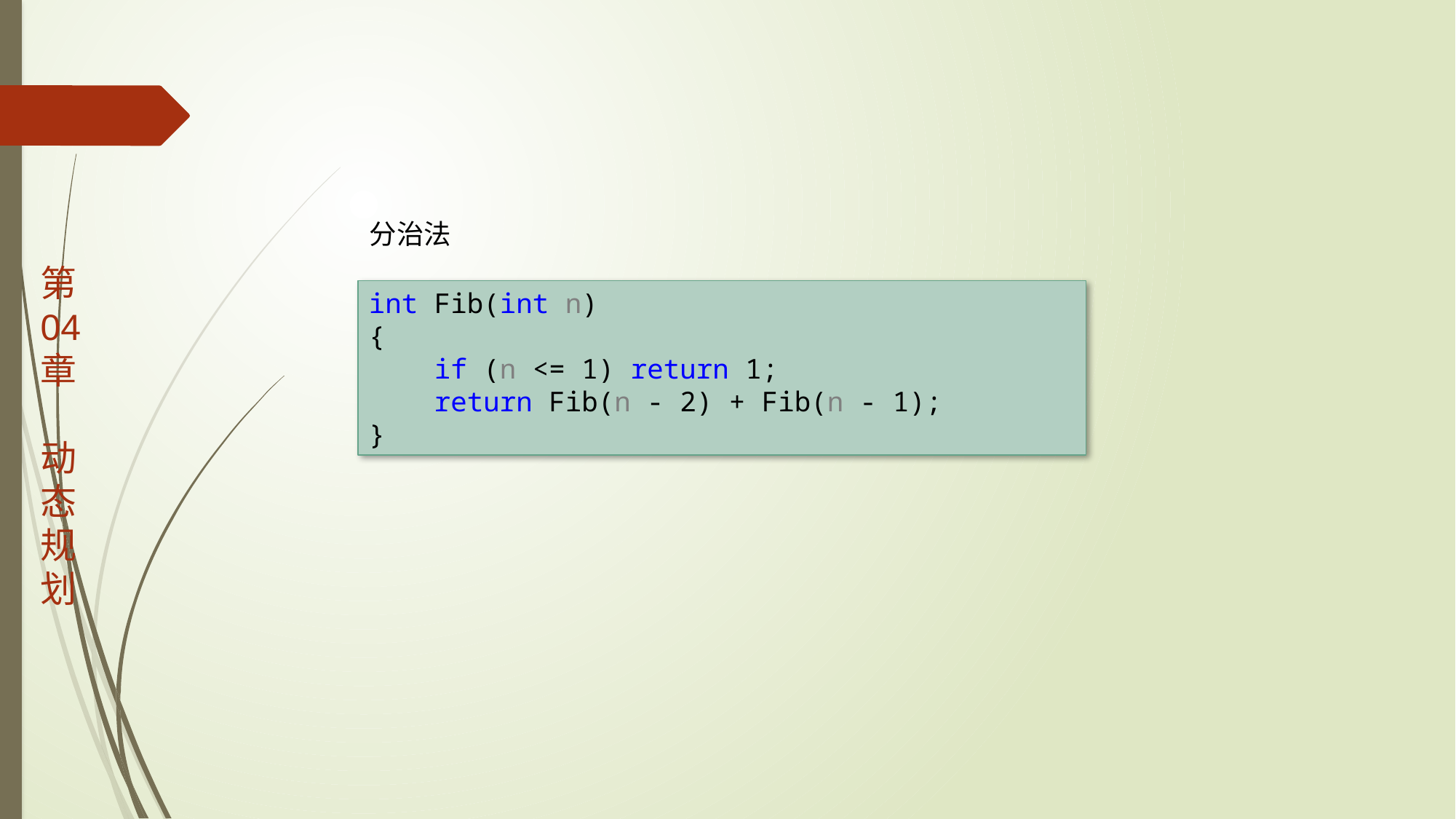

分治法
int Fib(int n)
{
    if (n <= 1) return 1;
    return Fib(n - 2) + Fib(n - 1);
}